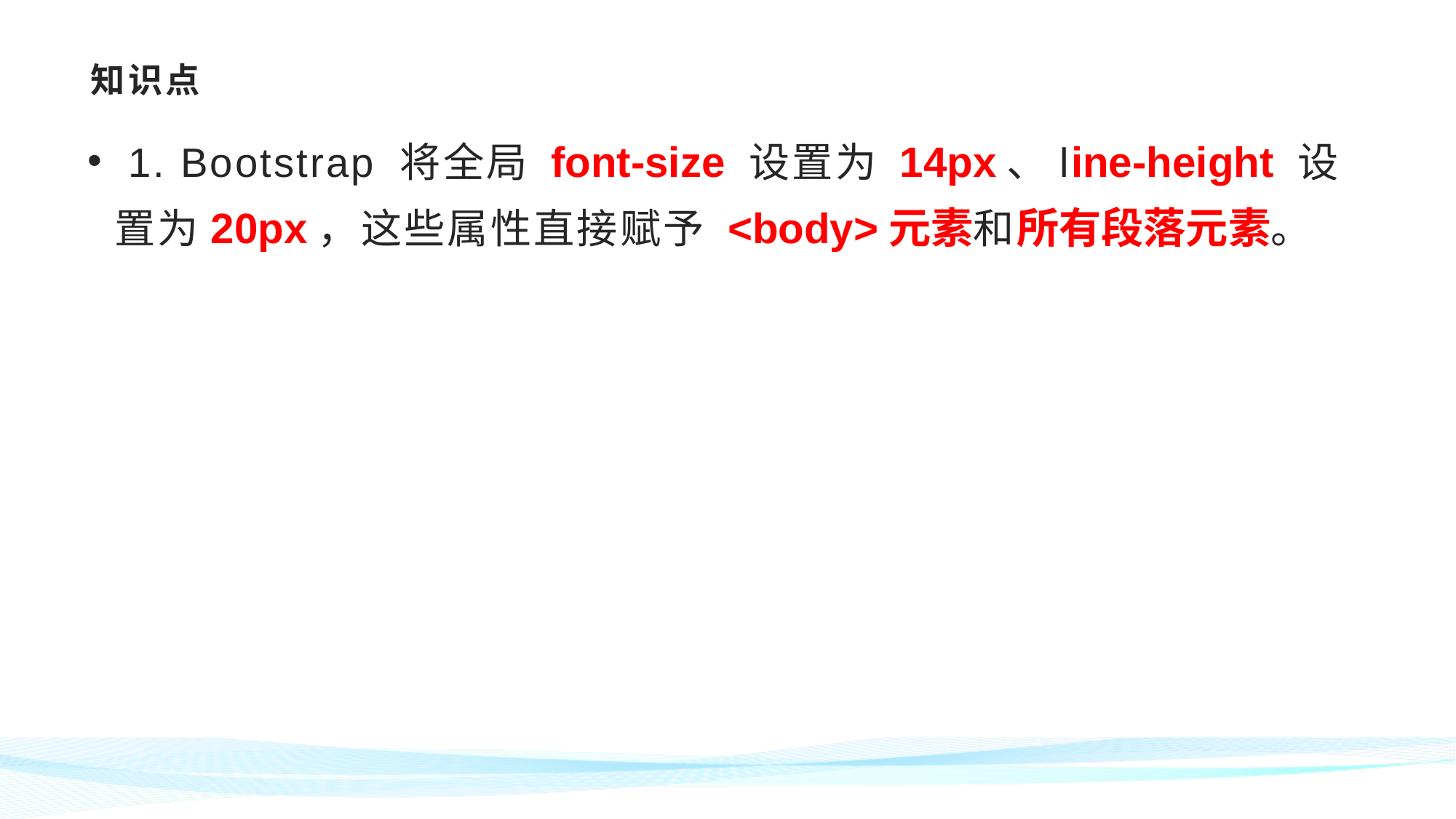

# 知识点
 1. Bootstrap 将全局 font-size 设置为 14px、line-height 设置为20px，这些属性直接赋予 <body>元素和所有段落元素。